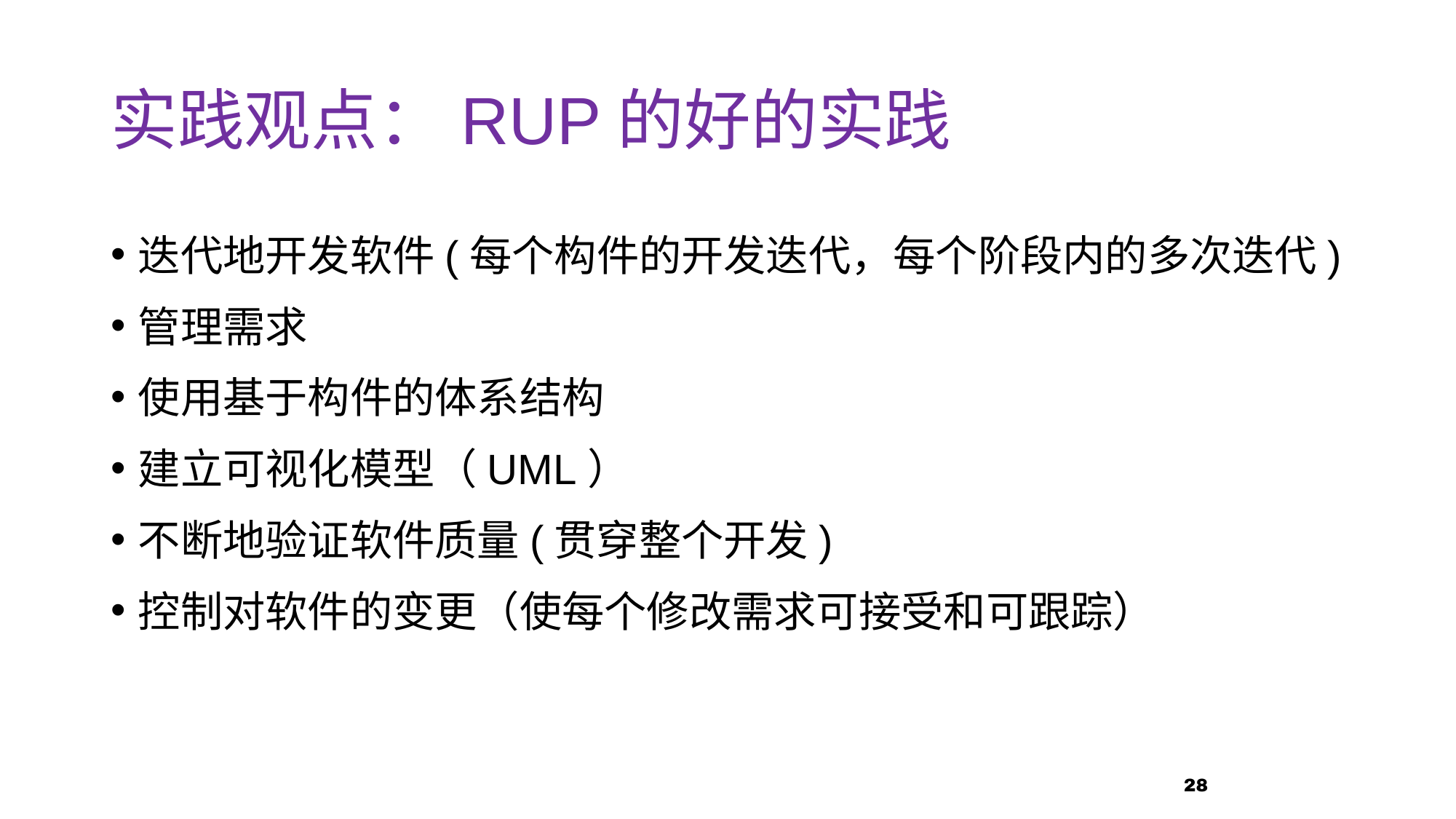

实践观点：RUP的好的实践
迭代地开发软件(每个构件的开发迭代，每个阶段内的多次迭代)
管理需求
使用基于构件的体系结构
建立可视化模型（UML）
不断地验证软件质量(贯穿整个开发)
控制对软件的变更（使每个修改需求可接受和可跟踪）
28